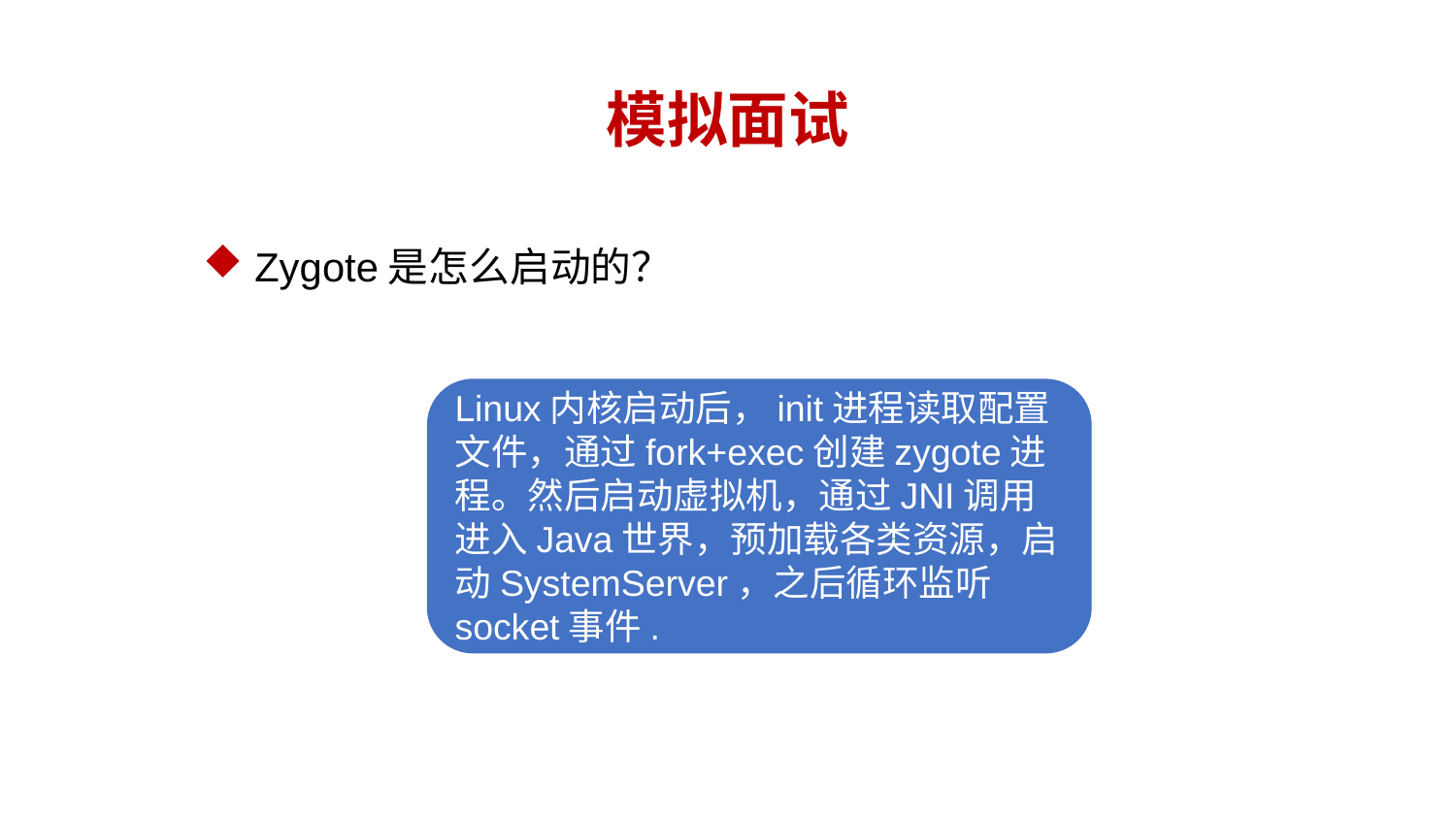

# 模拟面试
 Zygote是怎么启动的？

Linux内核启动后，init进程读取配置文件，通过fork+exec创建zygote进程。然后启动虚拟机，通过JNI调用进入Java世界，预加载各类资源，启动SystemServer，之后循环监听socket事件.